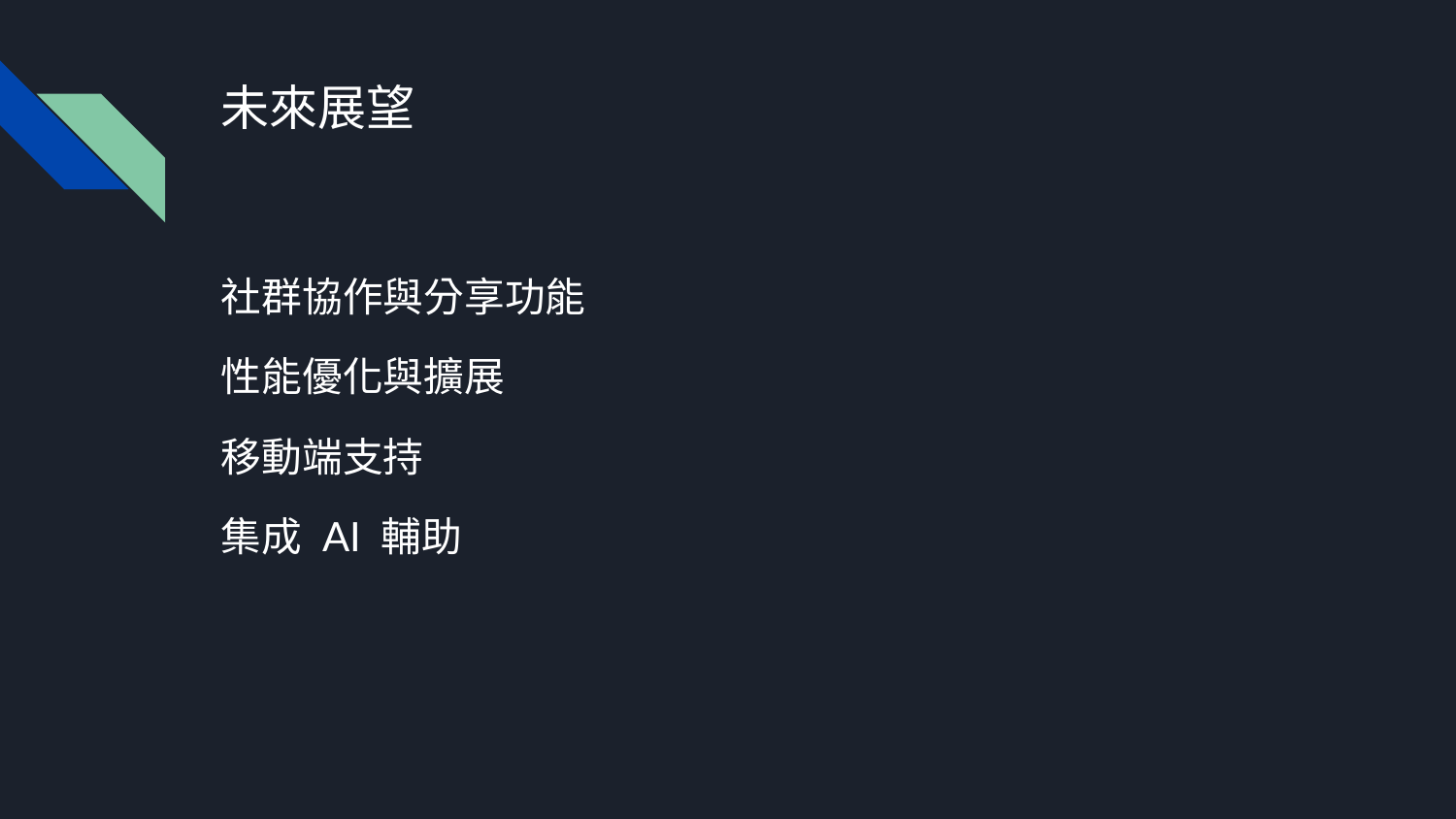

# 未來展望
社群協作與分享功能
性能優化與擴展
移動端支持
集成 AI 輔助